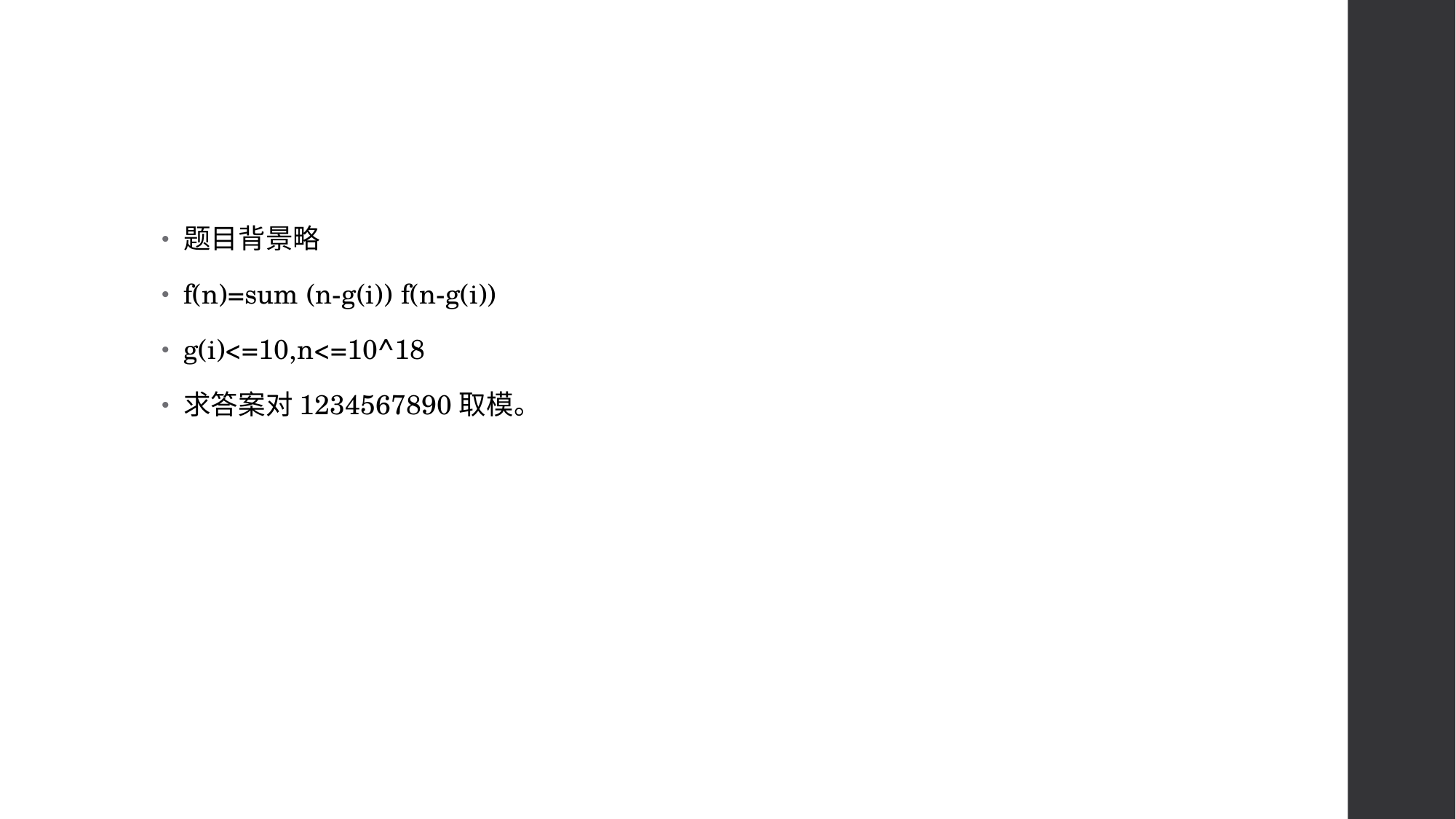

#
题目背景略
f(n)=sum (n-g(i)) f(n-g(i))
g(i)<=10,n<=10^18
求答案对1234567890取模。